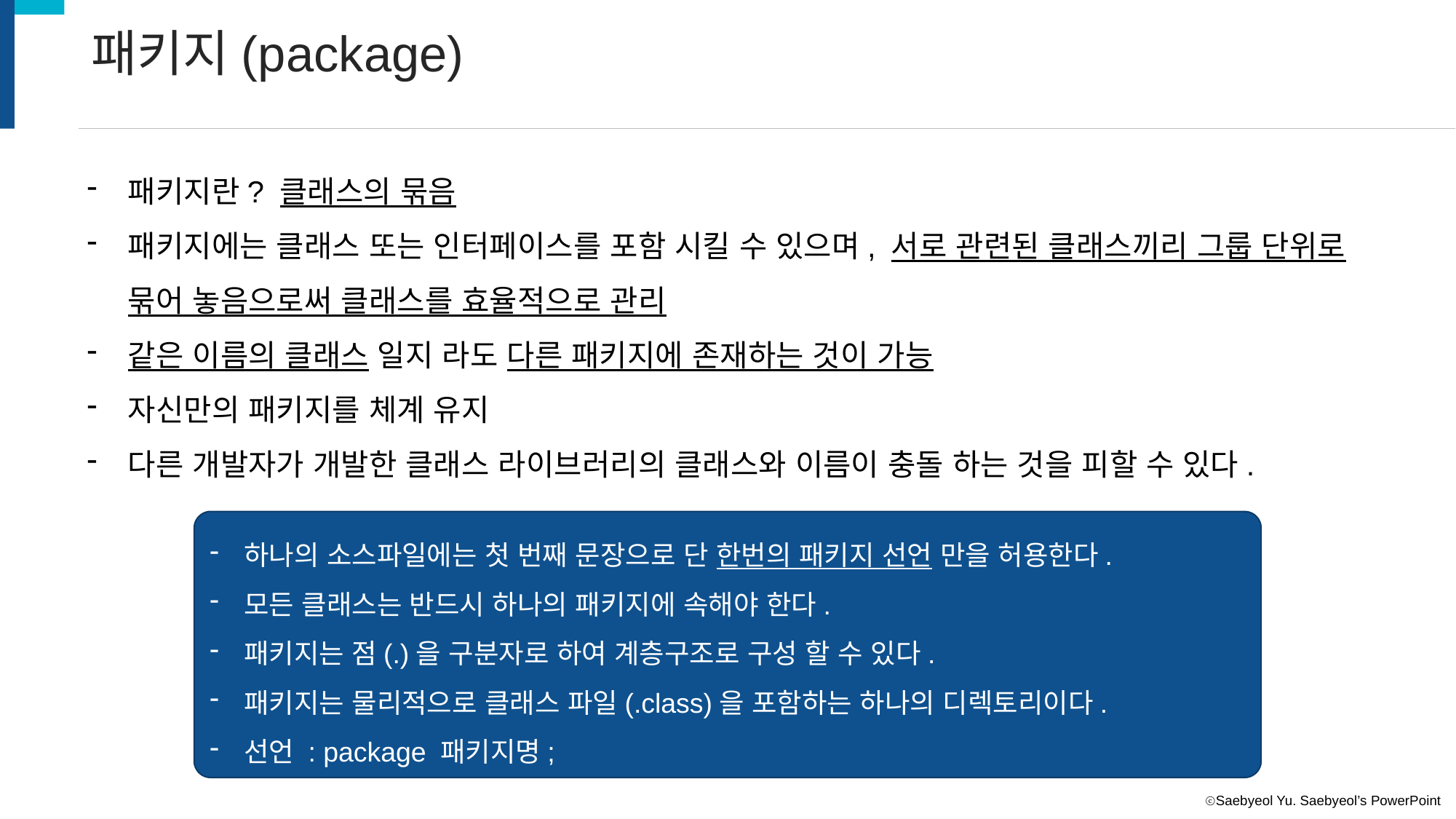

패키지(package)
패키지란? 클래스의 묶음
패키지에는 클래스 또는 인터페이스를 포함 시킬 수 있으며, 서로 관련된 클래스끼리 그룹 단위로 묶어 놓음으로써 클래스를 효율적으로 관리
같은 이름의 클래스 일지 라도 다른 패키지에 존재하는 것이 가능
자신만의 패키지를 체계 유지
다른 개발자가 개발한 클래스 라이브러리의 클래스와 이름이 충돌 하는 것을 피할 수 있다.
하나의 소스파일에는 첫 번째 문장으로 단 한번의 패키지 선언 만을 허용한다.
모든 클래스는 반드시 하나의 패키지에 속해야 한다.
패키지는 점(.)을 구분자로 하여 계층구조로 구성 할 수 있다.
패키지는 물리적으로 클래스 파일(.class)을 포함하는 하나의 디렉토리이다.
선언 : package 패키지명;